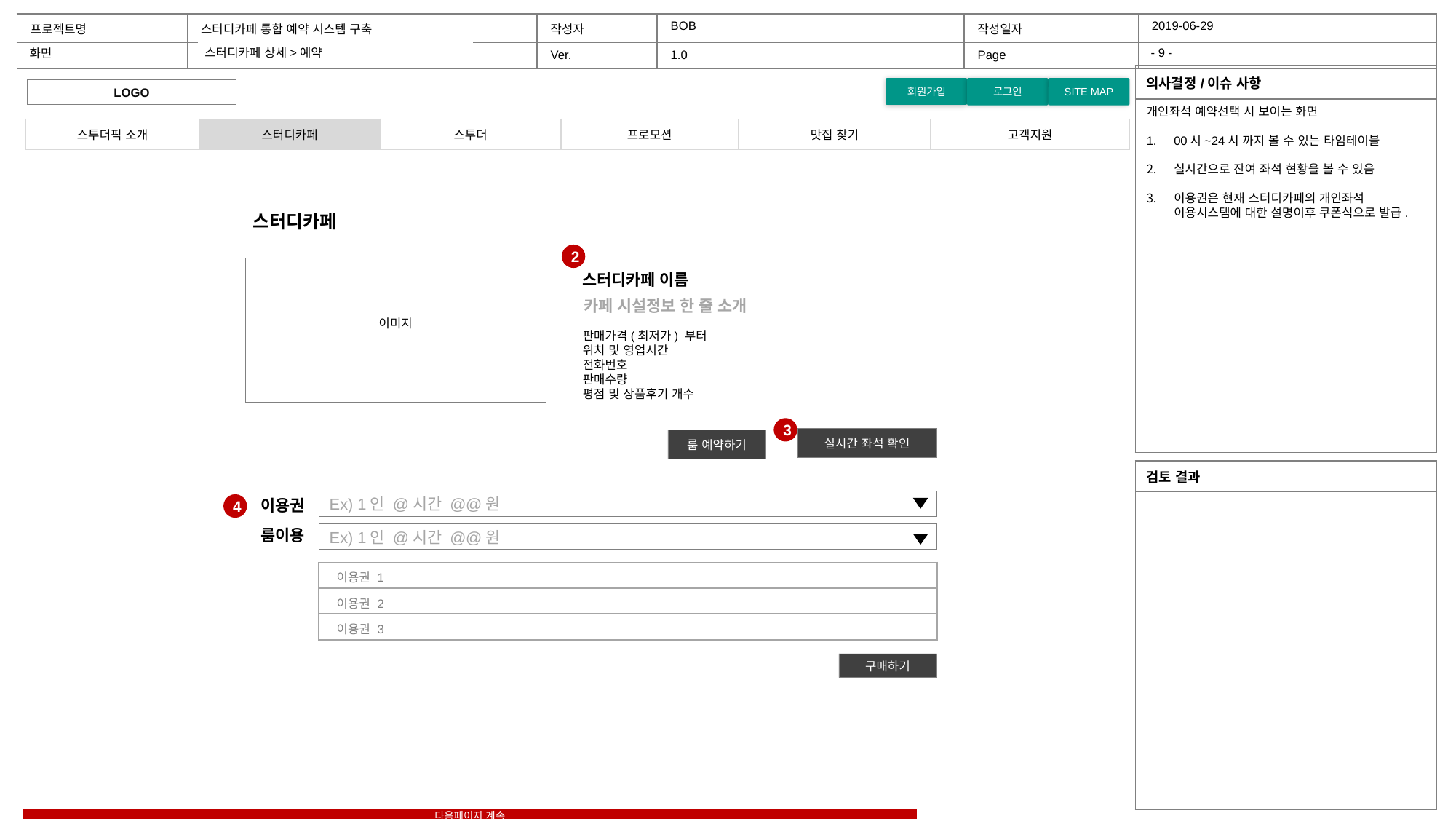

| 프로젝트명 | 스터디카페 통합 예약 시스템 구축 | 작성자 | BOB | 작성일자 | 2019-06-29 |
| --- | --- | --- | --- | --- | --- |
|  |  | Ver. | 1.0 | Page |  |
- 9 -
스터디카페 상세>예약
화면

홈화면
카페예약 > 상세페이지 > 예약하기(개인 좌석)
| 의사결정/이슈 사항 |
| --- |
|  |
회원가입
로그인
SITE MAP
LOGO
개인좌석 예약선택 시 보이는 화면

00시~24시 까지 볼 수 있는 타임테이블

실시간으로 잔여 좌석 현황을 볼 수 있음

이용권은 현재 스터디카페의 개인좌석 이용시스템에 대한 설명이후 쿠폰식으로 발급.
| 스투더픽 소개 | 스터디카페 | 스투더 | 프로모션 | 맛집 찾기 | 고객지원 |
| --- | --- | --- | --- | --- | --- |
스터디카페
2

이미지

스터디카페 이름
카페 시설정보 한 줄 소개

판매가격(최저가) 부터
위치 및 영업시간
전화번호
판매수량
평점 및 상품후기 개수

3
실시간 좌석 확인
룸 예약하기
| 검토 결과 |
| --- |
|  |
이용권
Ex) 1인 @시간 @@원
4

룸이용
Ex) 1인 @시간 @@원

| 이용권 1 |
| --- |
| 이용권 2 |
| 이용권 3 |
구매하기
다음페이지 계속